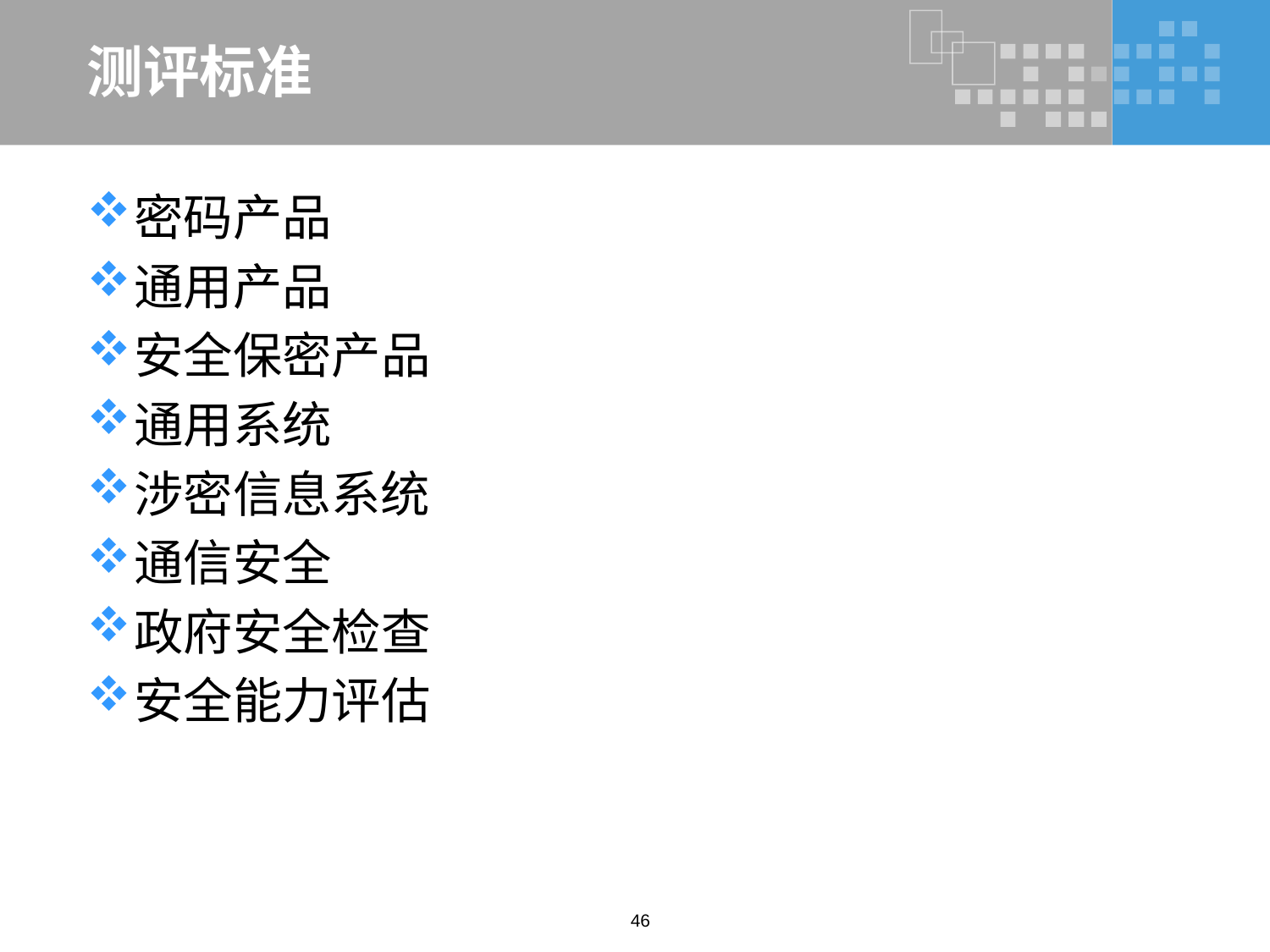

# 测评标准
密码产品
通用产品
安全保密产品
通用系统
涉密信息系统
通信安全
政府安全检查
安全能力评估

46